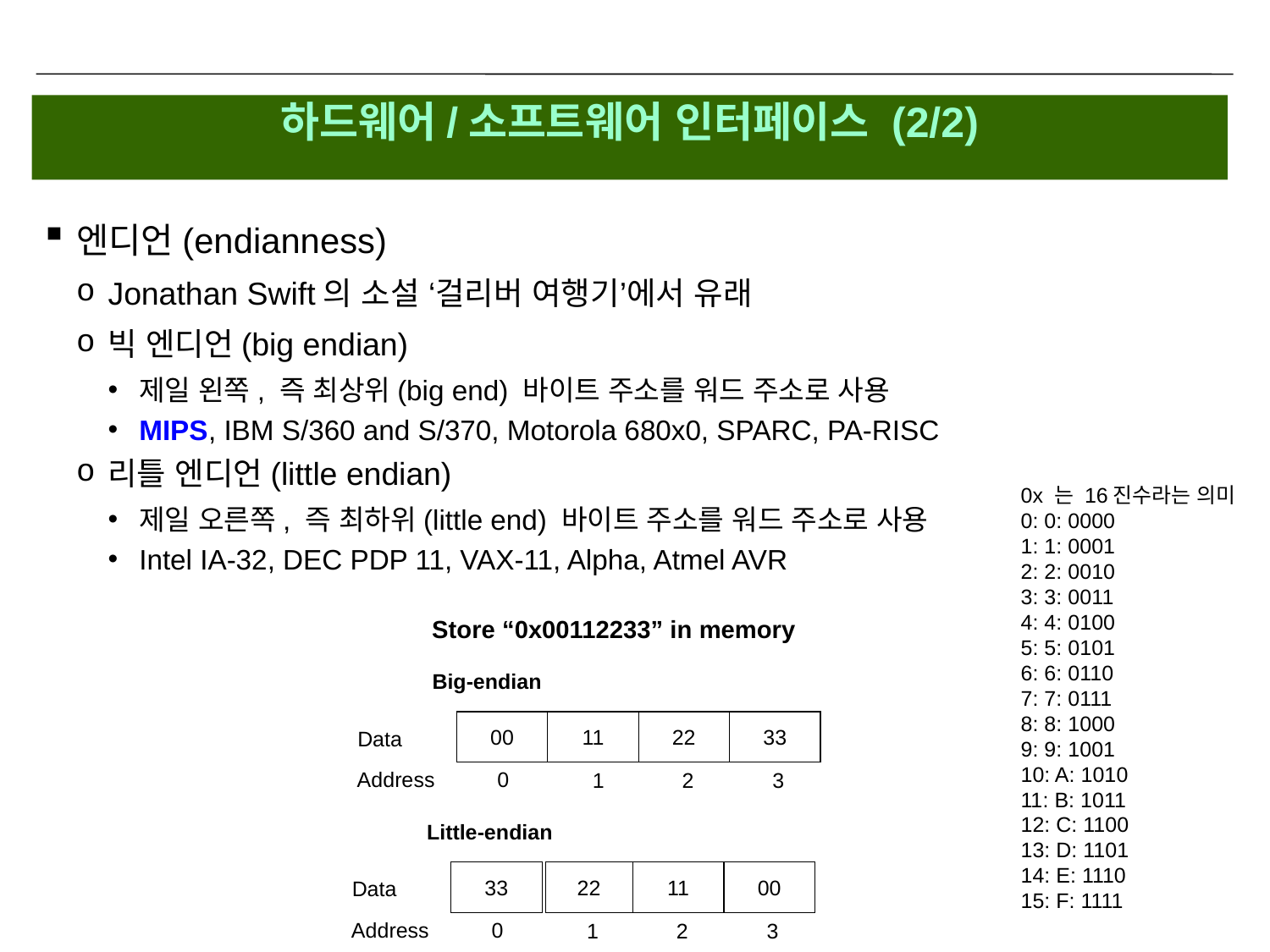

# 하드웨어/소프트웨어 인터페이스 (2/2)
엔디언(endianness)
Jonathan Swift의 소설 ‘걸리버 여행기’에서 유래
빅 엔디언(big endian)
제일 왼쪽, 즉 최상위(big end) 바이트 주소를 워드 주소로 사용
MIPS, IBM S/360 and S/370, Motorola 680x0, SPARC, PA-RISC
리틀 엔디언(little endian)
제일 오른쪽, 즉 최하위(little end) 바이트 주소를 워드 주소로 사용
Intel IA-32, DEC PDP 11, VAX-11, Alpha, Atmel AVR
0x 는 16진수라는 의미
0: 0: 0000
1: 1: 0001
2: 2: 0010
3: 3: 0011
4: 4: 0100
5: 5: 0101
6: 6: 0110
7: 7: 0111
8: 8: 1000
9: 9: 1001
10: A: 1010
11: B: 1011
12: C: 1100
13: D: 1101
14: E: 1110
15: F: 1111
Store “0x00112233” in memory
Big-endian
00
11
22
33
0
1
2
3
Data
Address
Little-endian
33
22
11
00
0
1
2
3
Data
Address